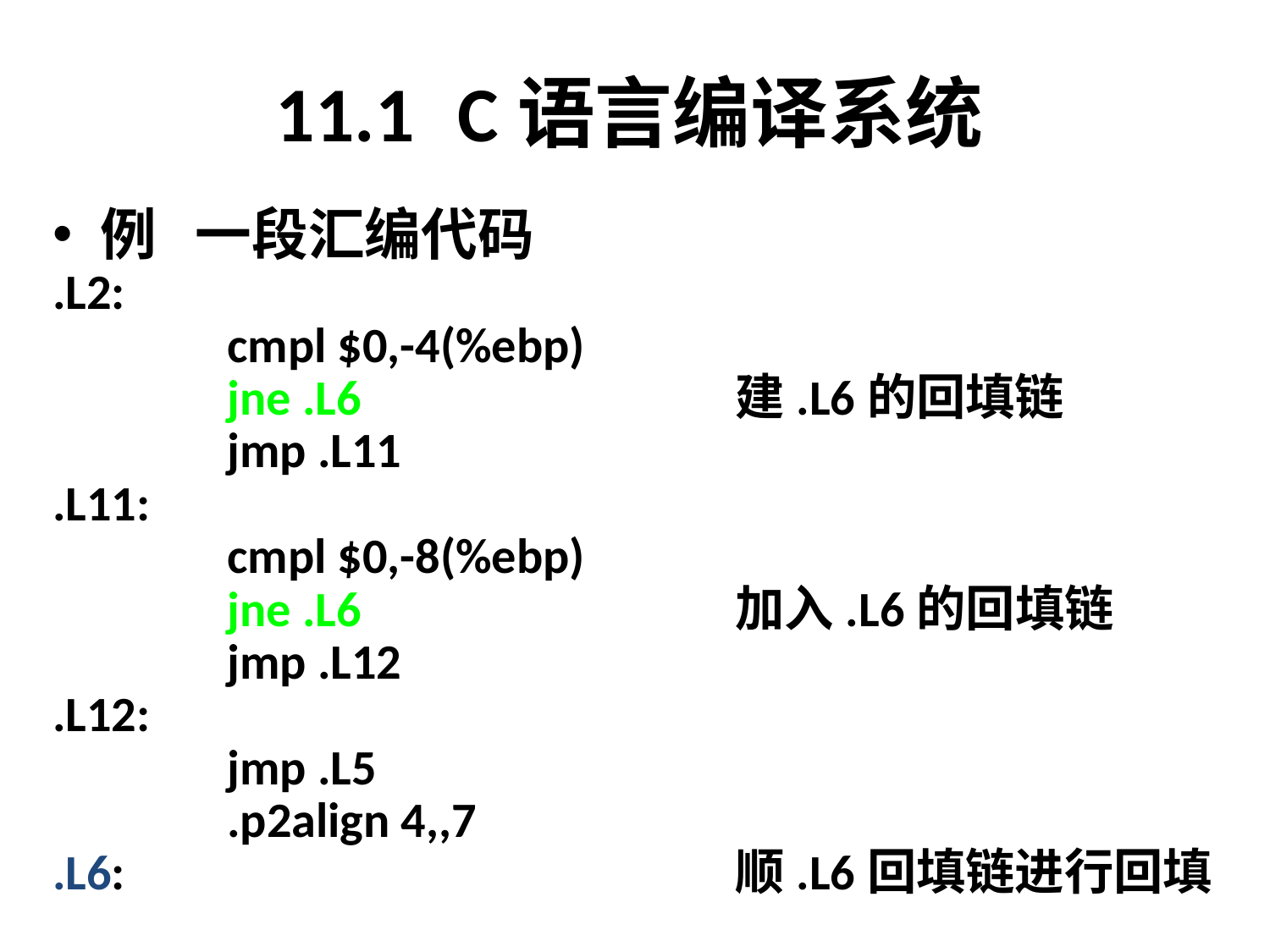

# 11.1  C语言编译系统
例   一段汇编代码
.L2:
		cmpl $0,-4(%ebp)
		jne .L6			建.L6的回填链
		jmp .L11
.L11:
		cmpl $0,-8(%ebp)
		jne .L6			加入.L6的回填链
		jmp .L12
.L12:
		jmp .L5
		.p2align 4,,7
.L6:					顺.L6回填链进行回填